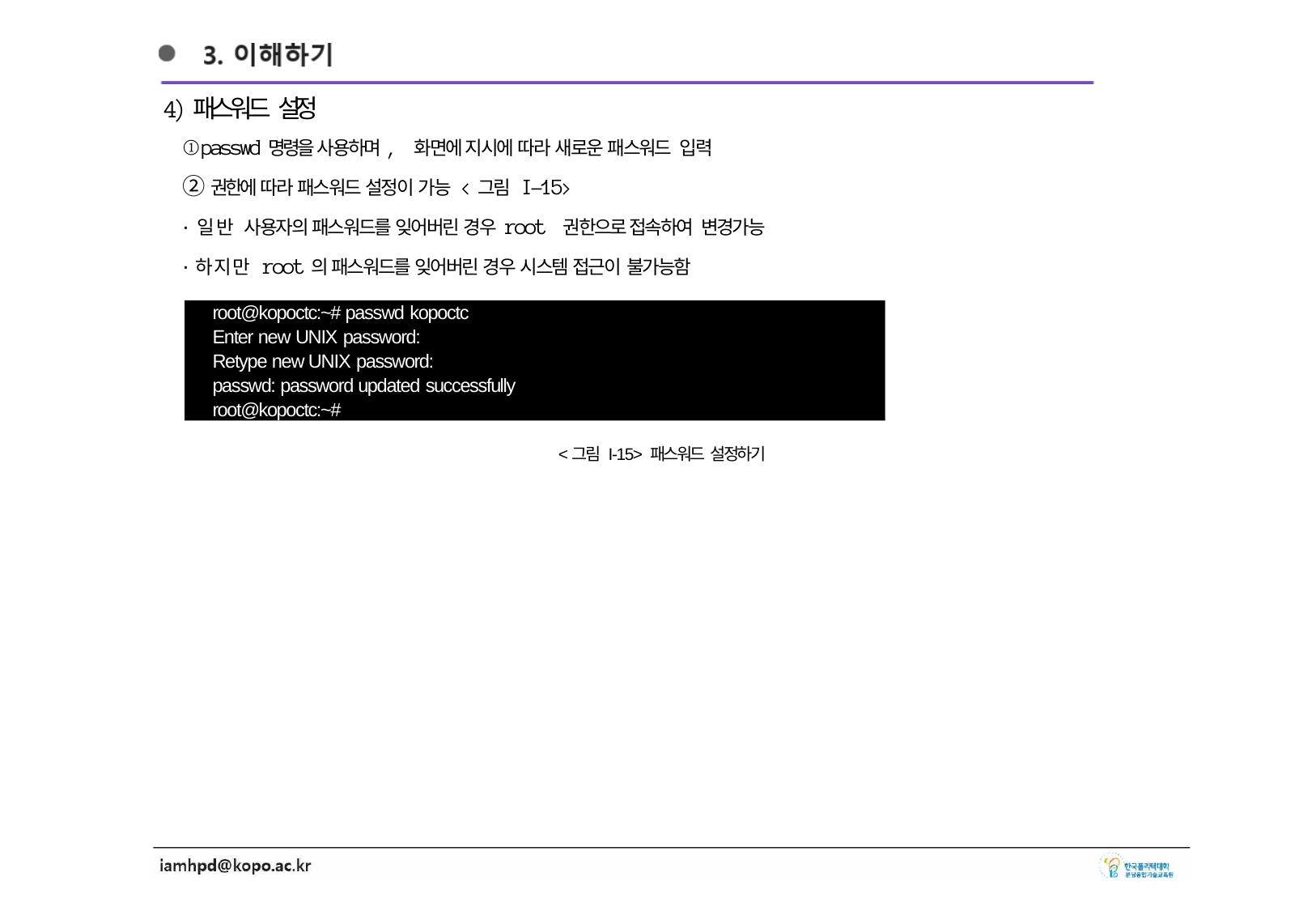

4)패스워드 설정
① passwd명령을 사용하며, 화면에 지시에 따라 새로운 패스워드 입력
②권한에 따라 패스워드 설정이 가능 <그림 I-15>
∙일반 사용자의 패스워드를 잊어버린 경우 root 권한으로 접속하여 변경가능
∙하지만 root의 패스워드를 잊어버린 경우 시스템 접근이 불가능함
root@kopoctc:~# passwd kopoctc
Enter new UNIX password:
Retype new UNIX password:
passwd: password updated successfully  root@kopoctc:~#
<그림 I-15> 패스워드 설정하기